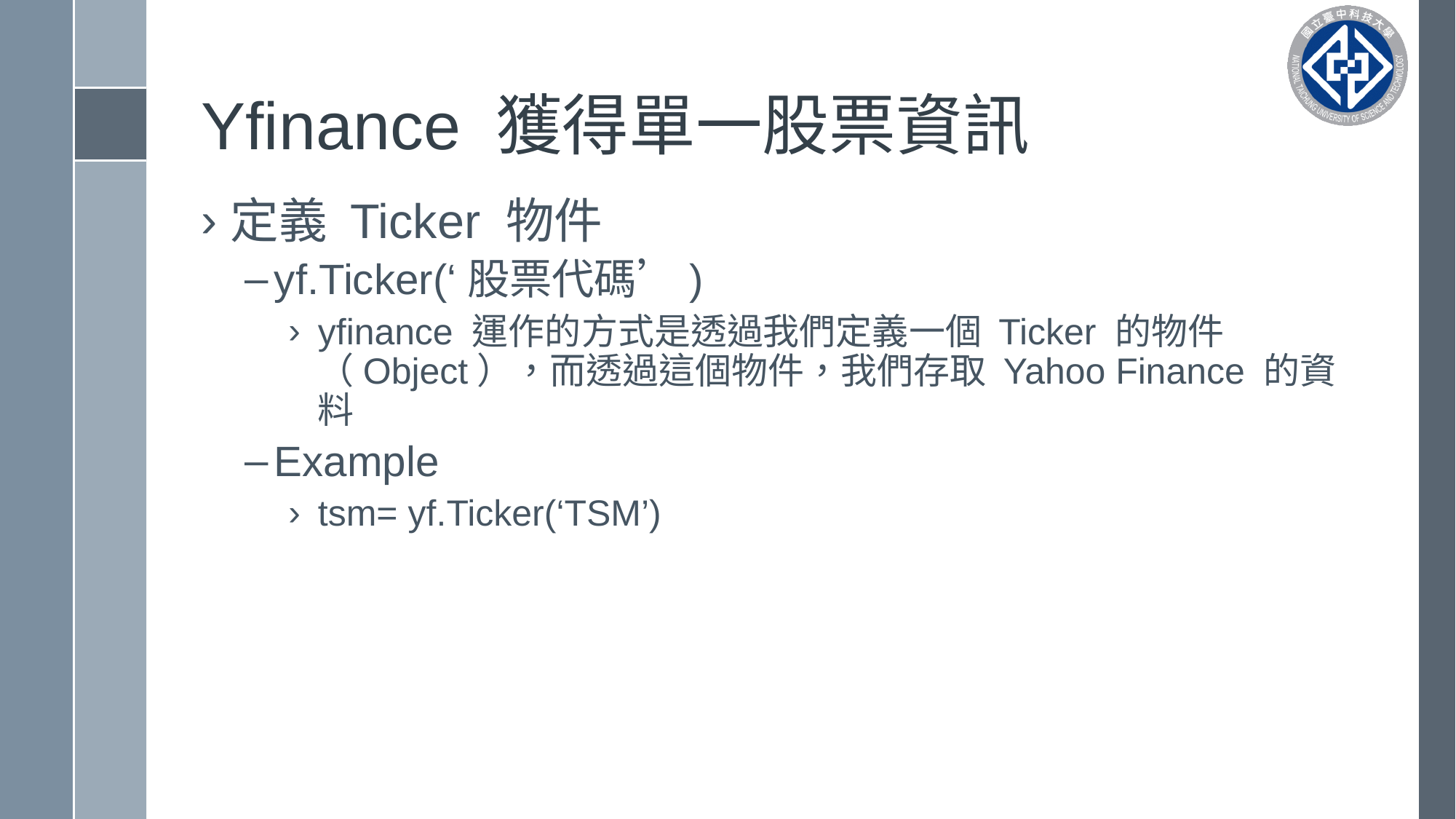

# Yfinance 獲得單一股票資訊
定義 Ticker 物件
yf.Ticker(‘股票代碼’)
yfinance 運作的方式是透過我們定義一個 Ticker 的物件（Object），而透過這個物件，我們存取 Yahoo Finance 的資料
Example
tsm= yf.Ticker(‘TSM’)